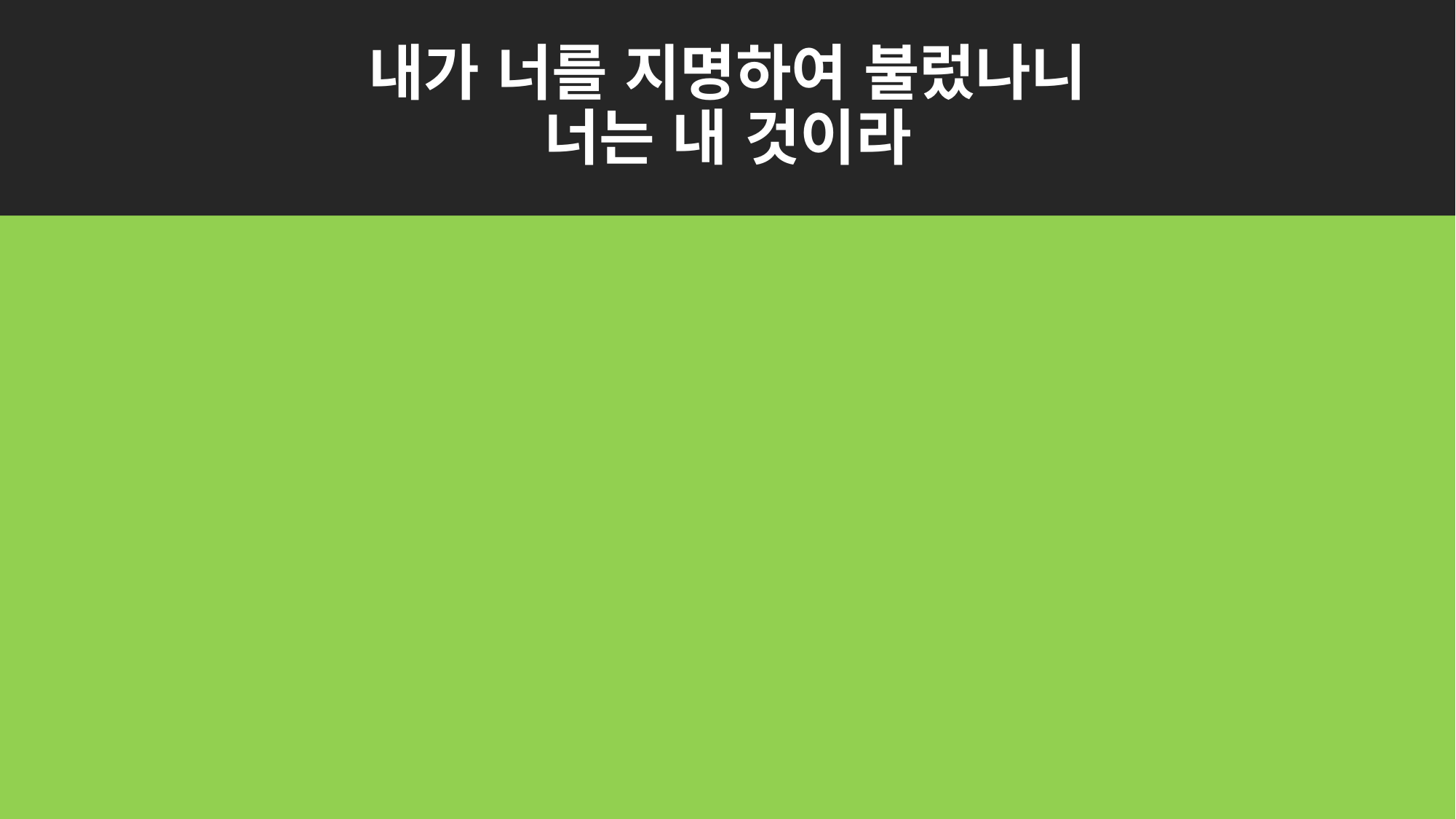

# 내가 너를 지명하여 불렀나니 너는 내 것이라